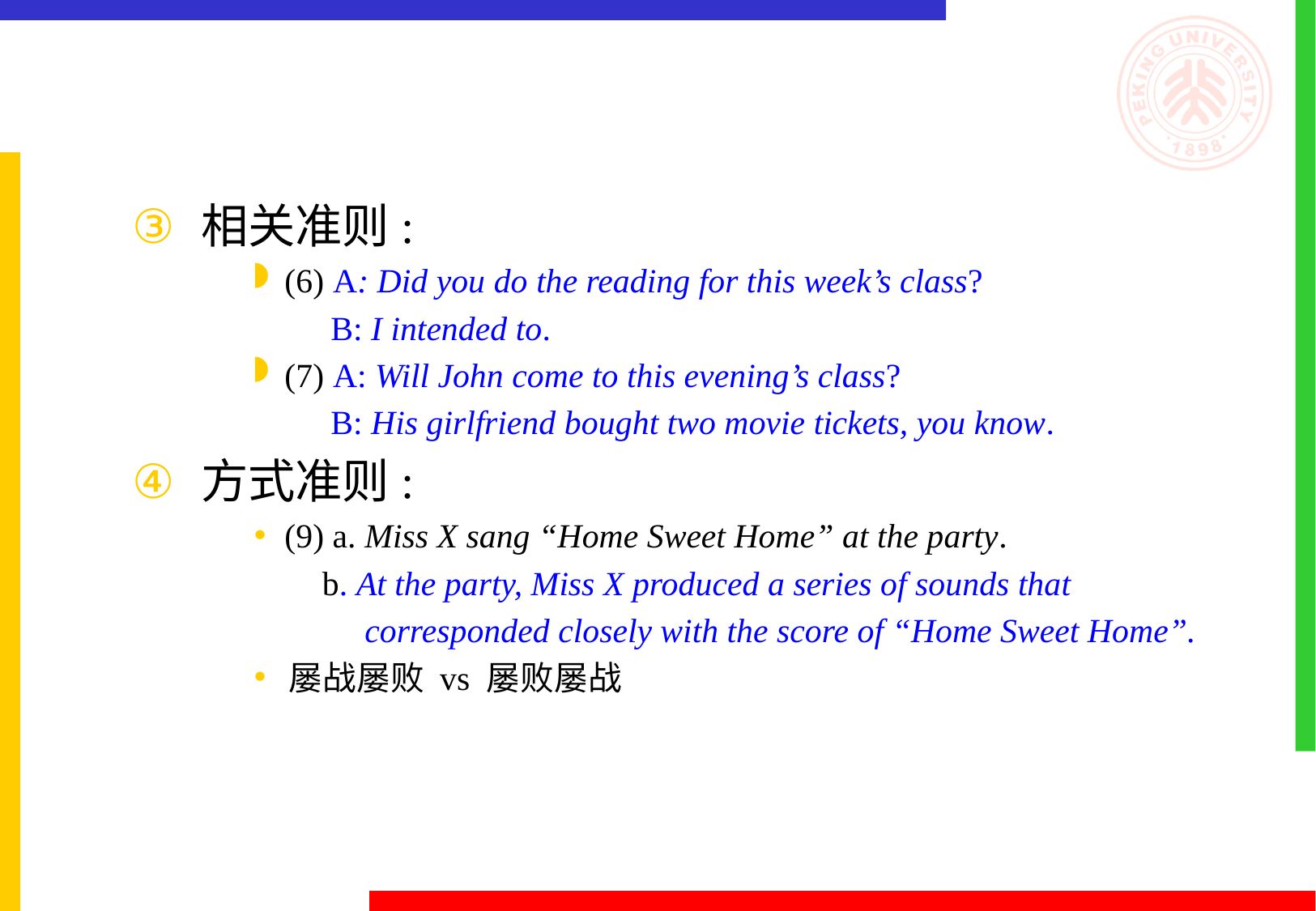

#
相关准则:
(6) A: Did you do the reading for this week’s class?
         B: I intended to.
(7) A: Will John come to this evening’s class?
         B: His girlfriend bought two movie tickets, you know.
方式准则:
(9) a. Miss X sang “Home Sweet Home” at the party.
        b. At the party, Miss X produced a series of sounds that
             corresponded closely with the score of “Home Sweet Home”.
  屡战屡败 vs 屡败屡战